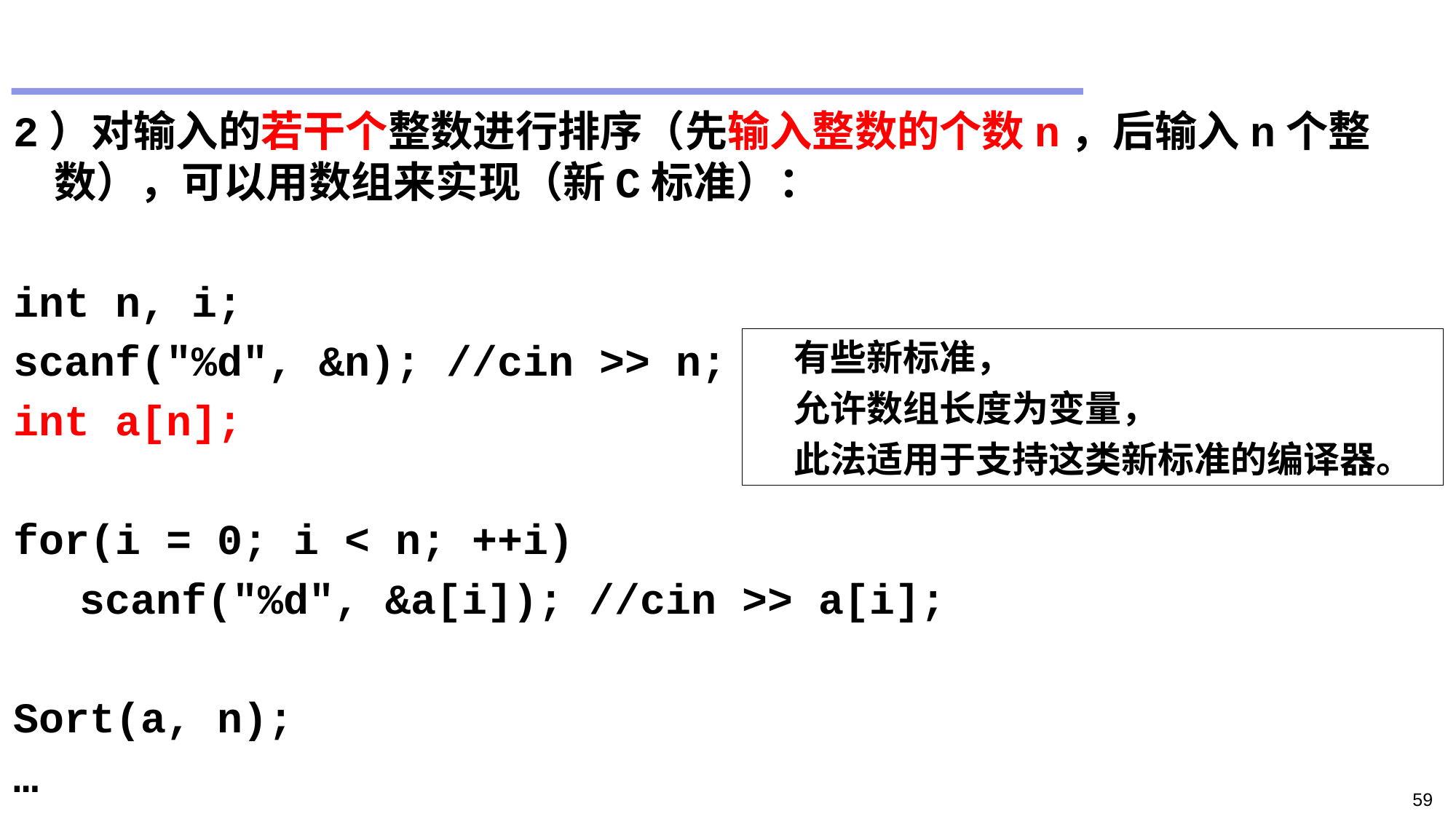

#
2）对输入的若干个整数进行排序（先输入整数的个数n，后输入n个整数），可以用数组来实现（新C标准）：

int n, i;
scanf("%d", &n); //cin >> n;
int a[n];

for(i = 0; i < n; ++i)
	 scanf("%d", &a[i]); //cin >> a[i];

Sort(a, n);
…
	有些新标准，
	允许数组长度为变量，
	此法适用于支持这类新标准的编译器。
59